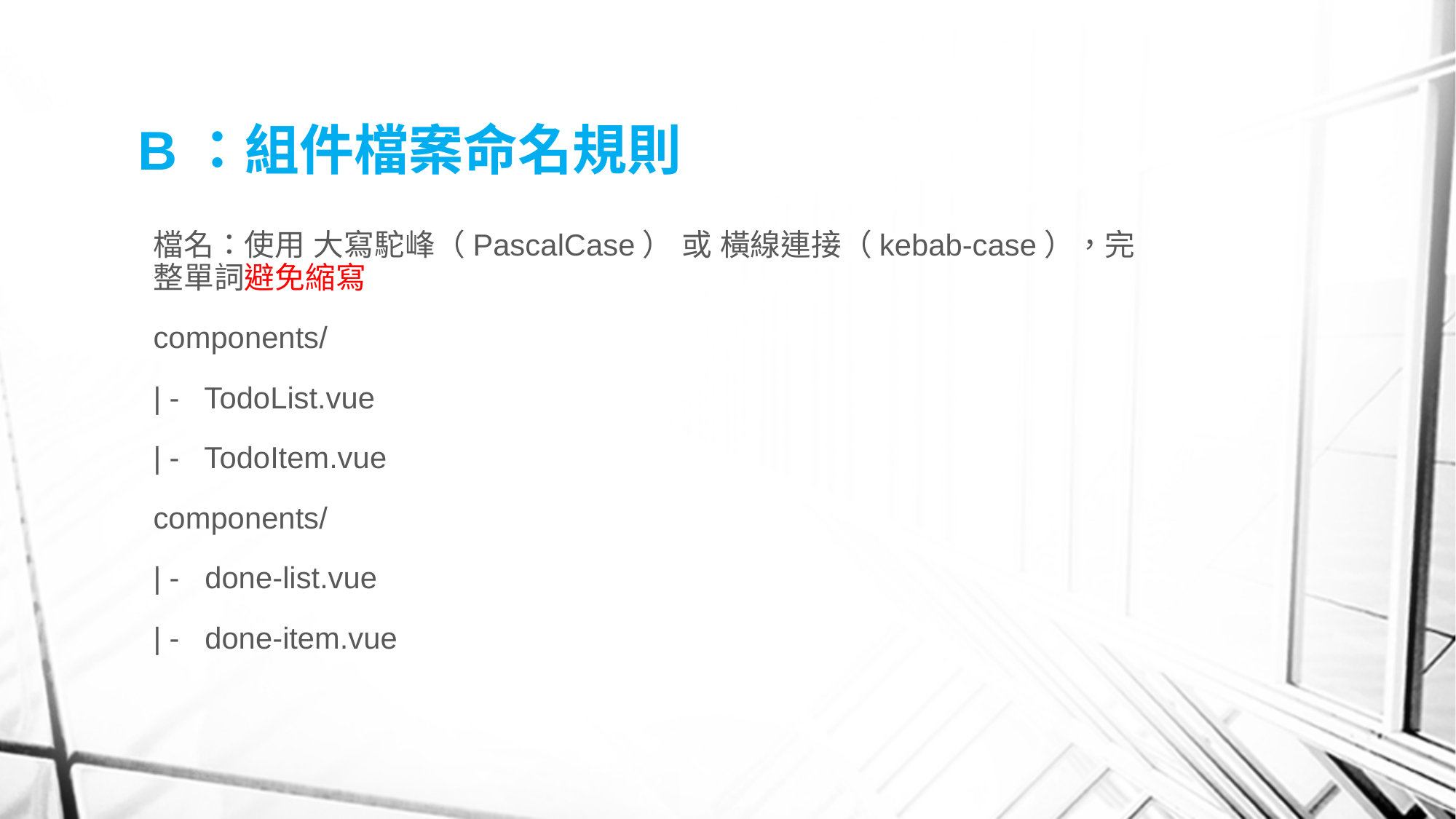

# B：組件檔案命名規則
檔名：使用 大寫駝峰（PascalCase） 或 橫線連接（kebab-case），完整單詞避免縮寫
components/
| -   TodoList.vue
| -   TodoItem.vue
components/
| -   done-list.vue
| -   done-item.vue